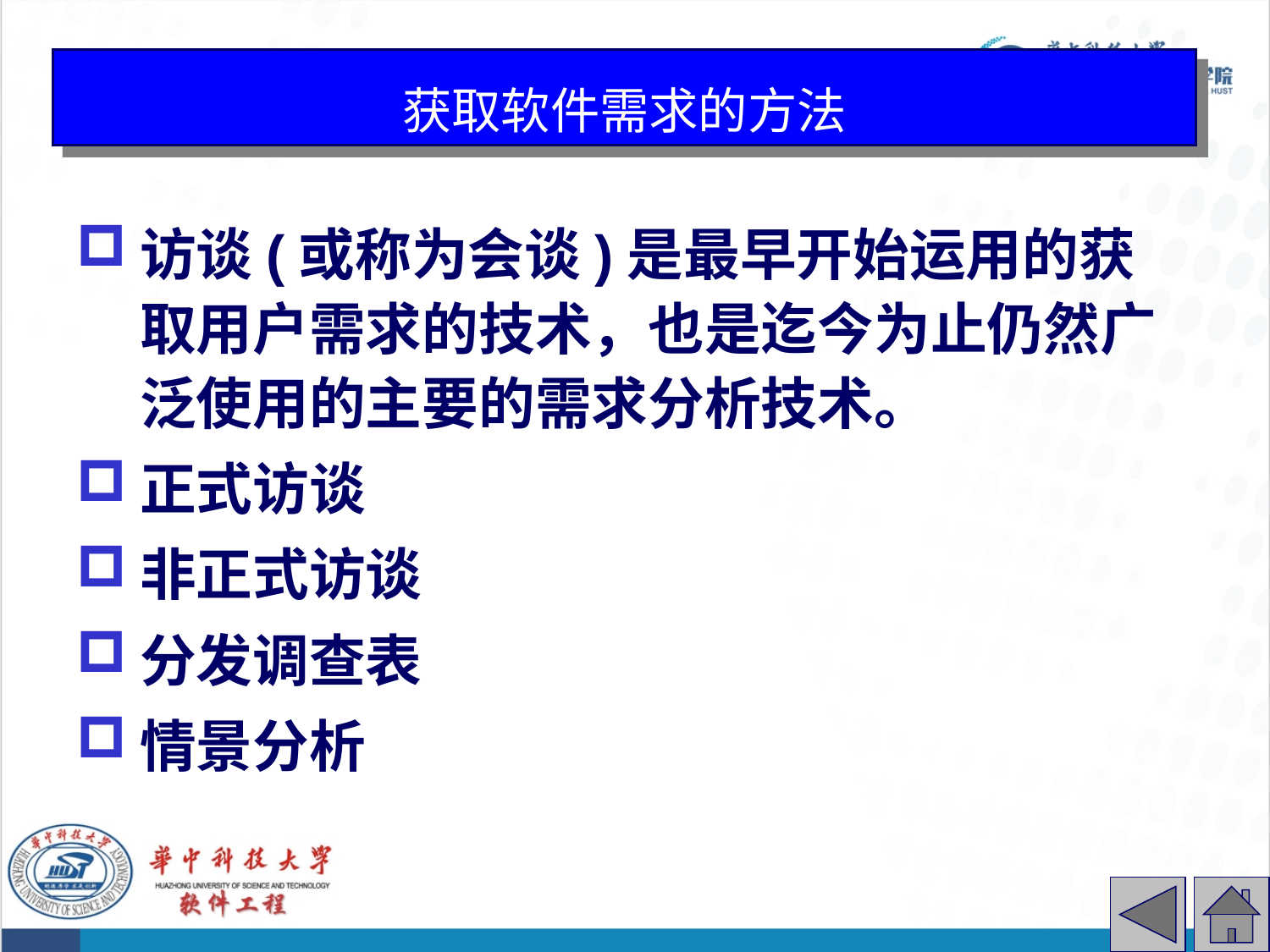

# 获取软件需求的方法
访谈(或称为会谈)是最早开始运用的获取用户需求的技术，也是迄今为止仍然广泛使用的主要的需求分析技术。
正式访谈
非正式访谈
分发调查表
情景分析